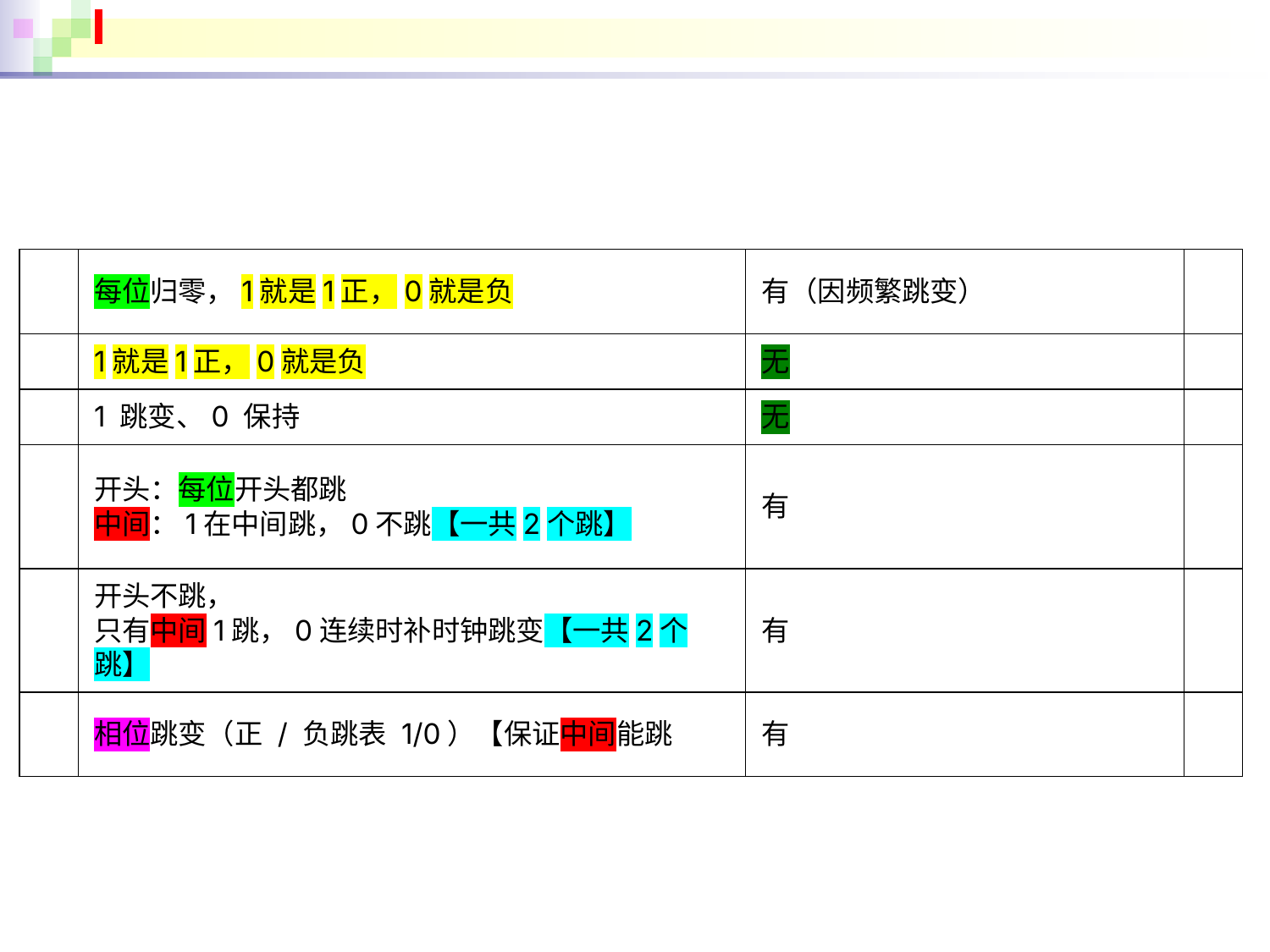

#

|  | 每位归零，1就是1正，0就是负 | 有（因频繁跳变） |  |
| --- | --- | --- | --- |
|  | 1就是1正，0就是负 | 无 |  |
|  | 1 跳变、0 保持 | 无 |  |
|  | 开头：每位开头都跳 中间：1在中间跳，0不跳【一共2个跳】 | 有 |  |
|  | 开头不跳， 只有中间1跳，0连续时补时钟跳变【一共2个跳】 | 有 |  |
|  | 相位跳变（正 / 负跳表 1/0）【保证中间能跳 | 有 |  |
20